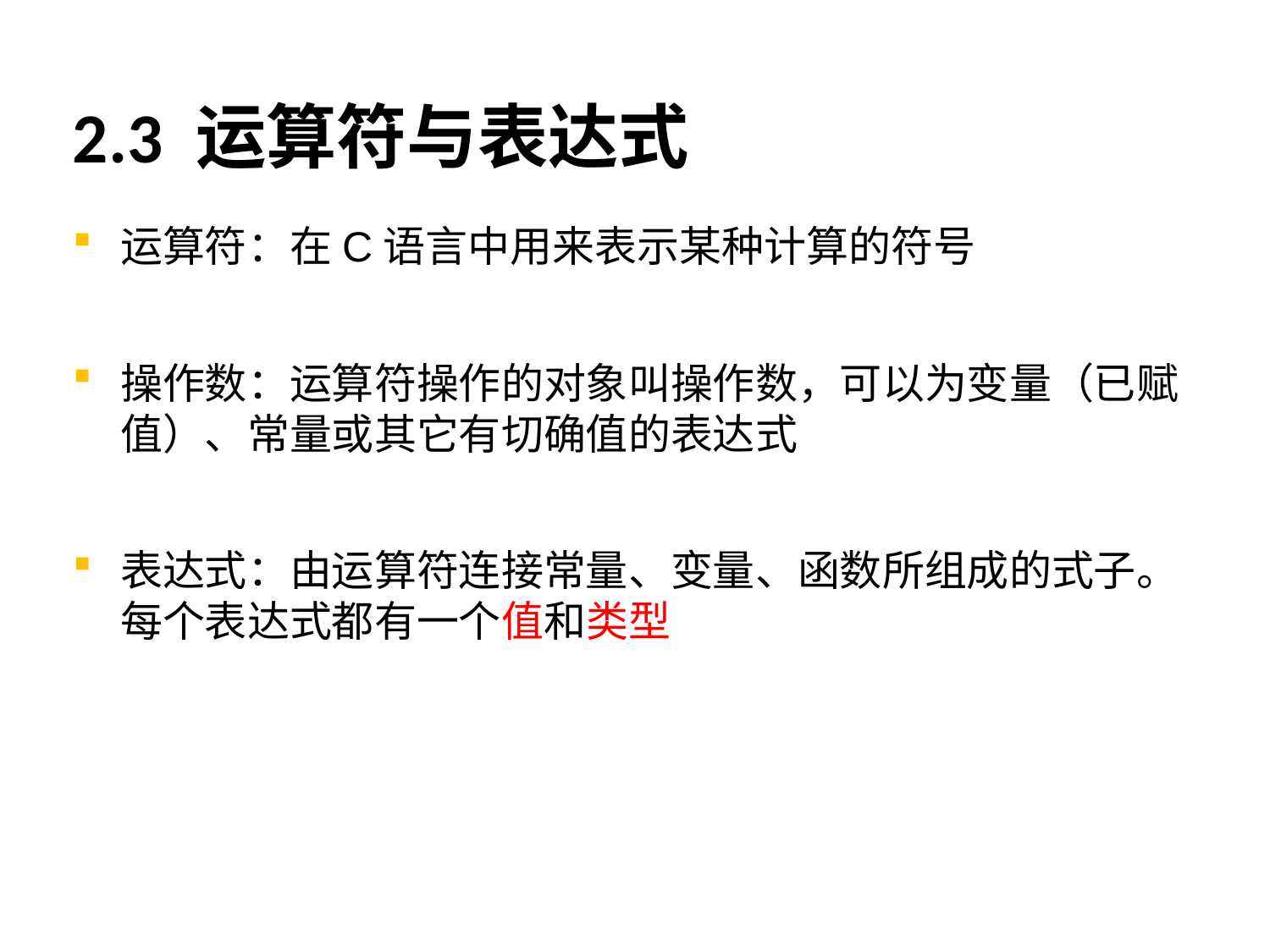

# 2.3 运算符与表达式
运算符：在C语言中用来表示某种计算的符号

操作数：运算符操作的对象叫操作数，可以为变量（已赋值）、常量或其它有切确值的表达式

表达式：由运算符连接常量、变量、函数所组成的式子。每个表达式都有一个值和类型